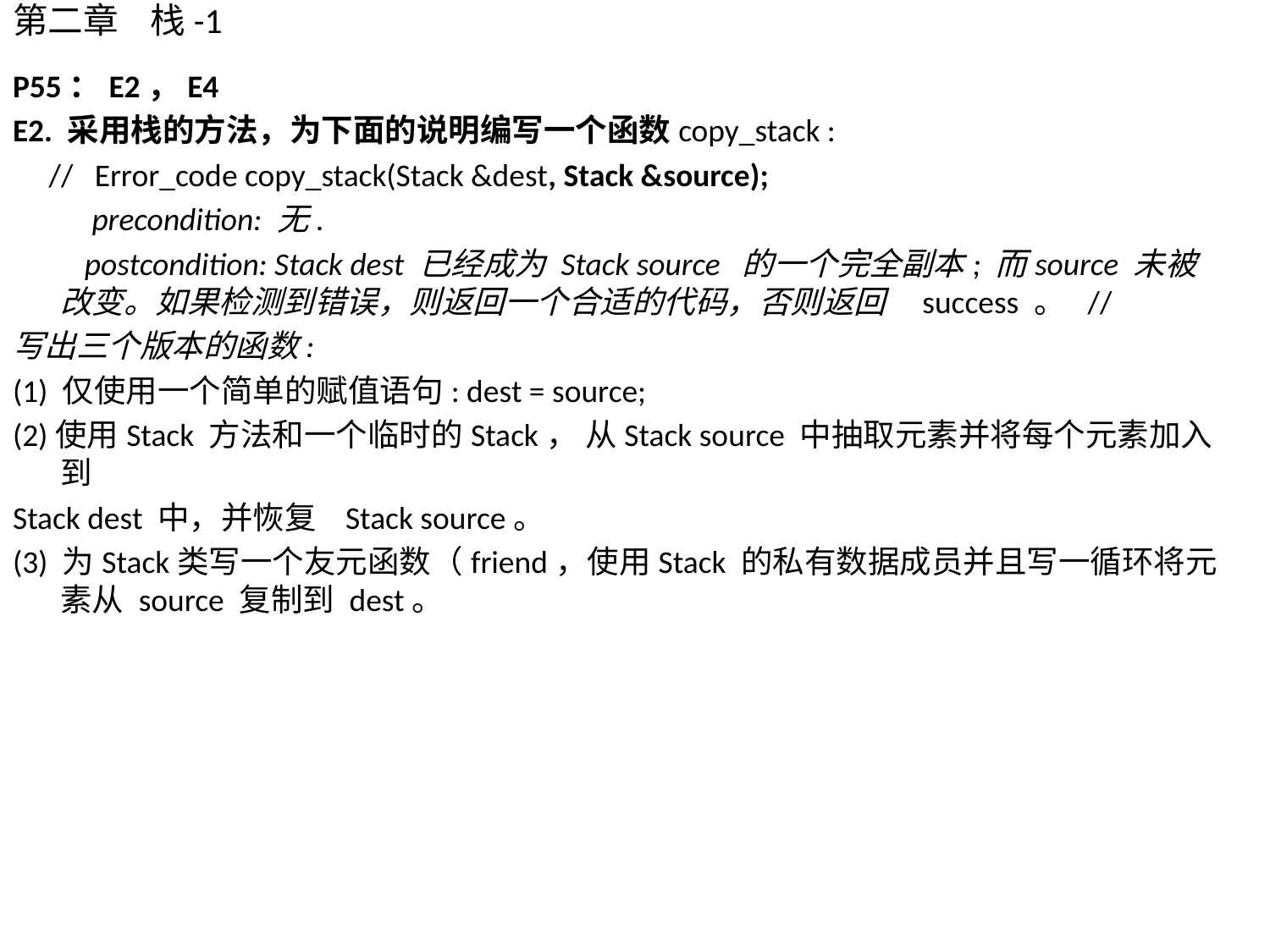

# 第二章    栈-1
P55：E2，E4
E2. 采用栈的方法，为下面的说明编写一个函数copy_stack :
     //   Error_code copy_stack(Stack &dest, Stack &source);
           precondition: 无.
          postcondition: Stack dest 已经成为 Stack source  的一个完全副本; 而source 未被改变。如果检测到错误，则返回一个合适的代码，否则返回    success 。  //
写出三个版本的函数:
(1) 仅使用一个简单的赋值语句: dest = source;
(2)使用Stack 方法和一个临时的Stack， 从Stack source 中抽取元素并将每个元素加入到
Stack dest 中，并恢复   Stack source。
(3) 为Stack类写一个友元函数（friend，使用Stack 的私有数据成员并且写一循环将元素从 source 复制到 dest。